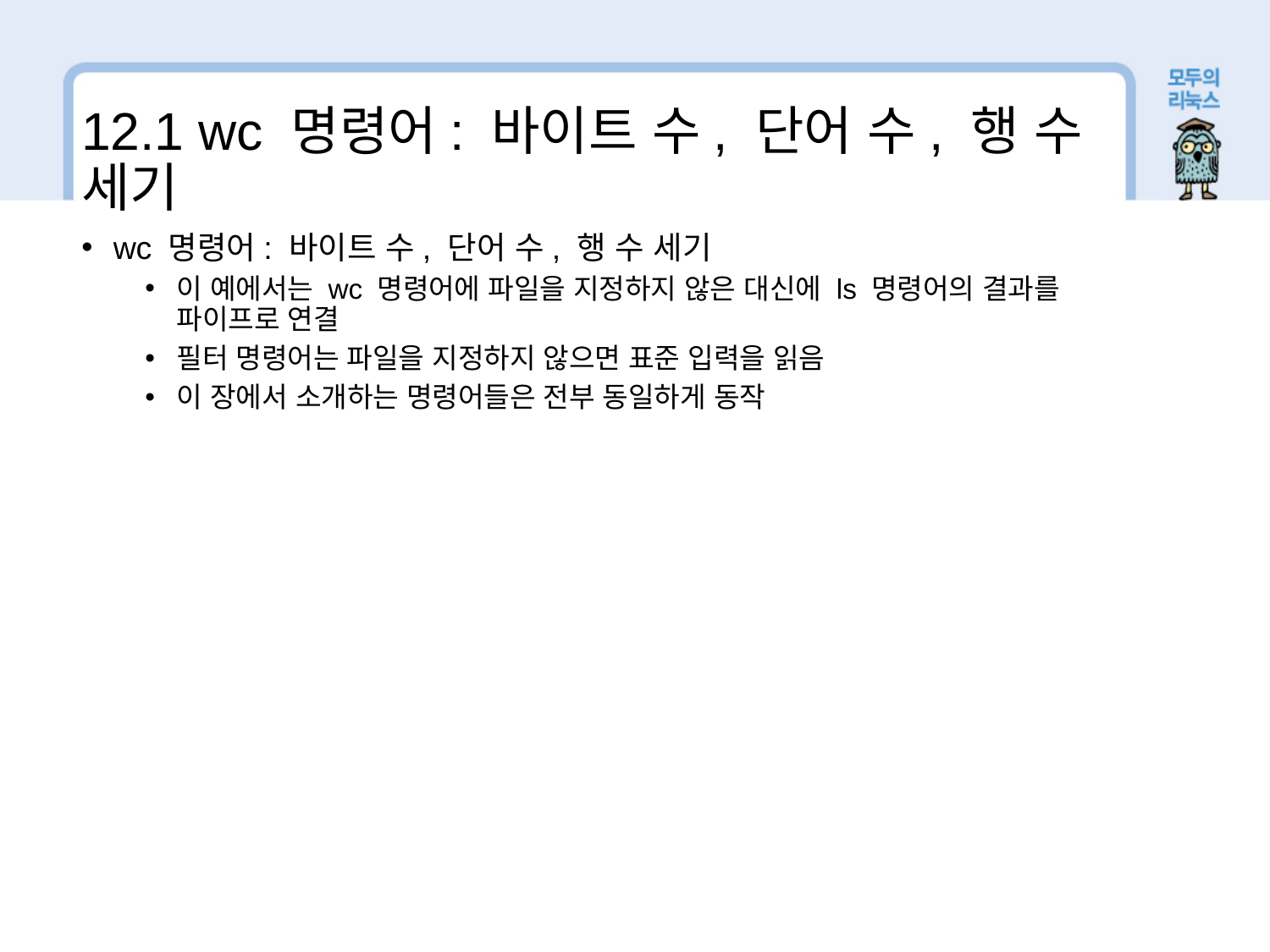

12.1 wc 명령어: 바이트 수, 단어 수, 행 수 세기
wc 명령어: 바이트 수, 단어 수, 행 수 세기
이 예에서는 wc 명령어에 파일을 지정하지 않은 대신에 ls 명령어의 결과를 파이프로 연결
필터 명령어는 파일을 지정하지 않으면 표준 입력을 읽음
이 장에서 소개하는 명령어들은 전부 동일하게 동작